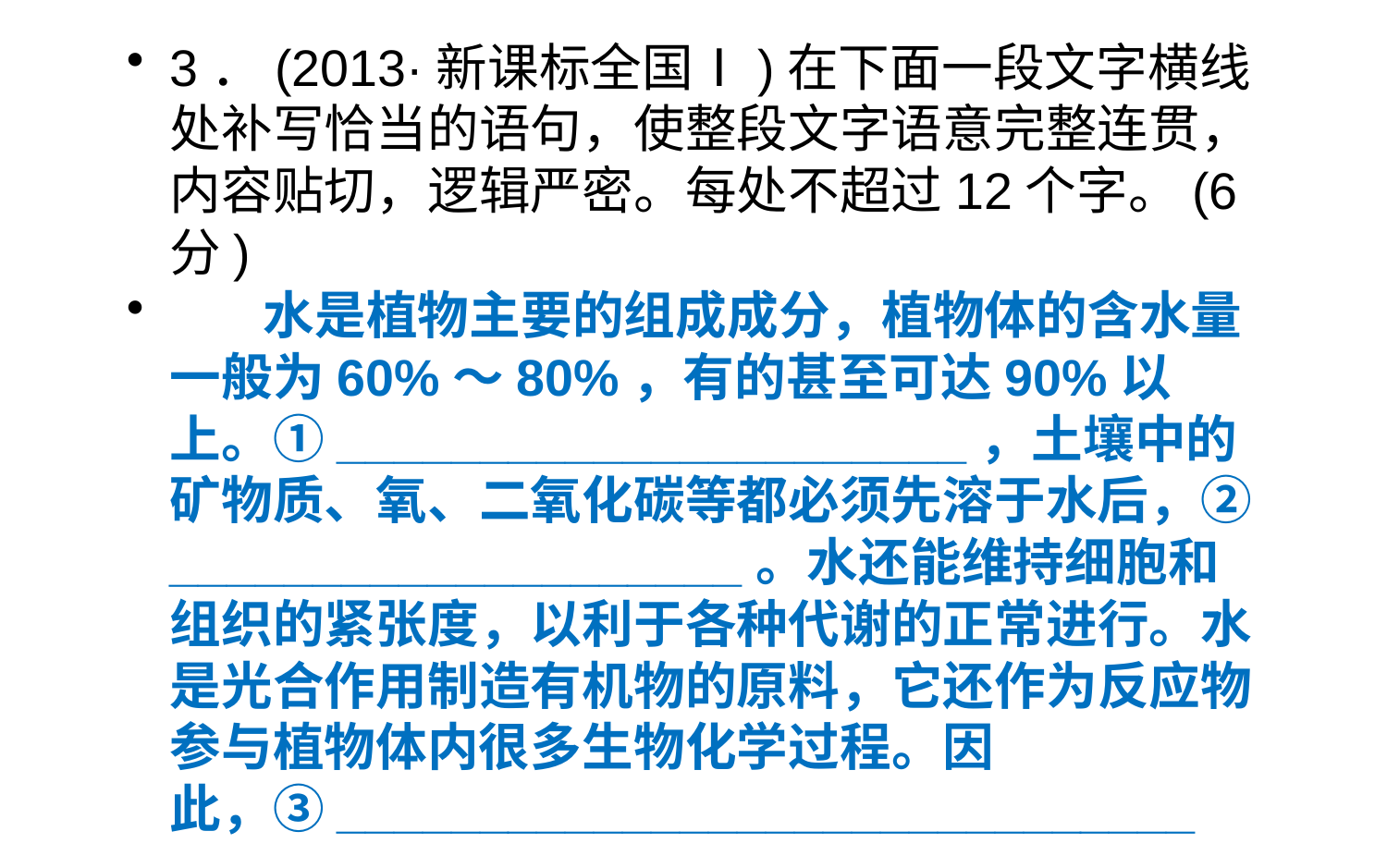

3．(2013·新课标全国Ⅰ)在下面一段文字横线处补写恰当的语句，使整段文字语意完整连贯，内容贴切，逻辑严密。每处不超过12个字。(6分)
       水是植物主要的组成成分，植物体的含水量一般为60%～80%，有的甚至可达90%以上。①______________________，土壤中的矿物质、氧、二氧化碳等都必须先溶于水后，②____________________。水还能维持细胞和组织的紧张度，以利于各种代谢的正常进行。水是光合作用制造有机物的原料，它还作为反应物参与植物体内很多生物化学过程。因此，③______________________________。